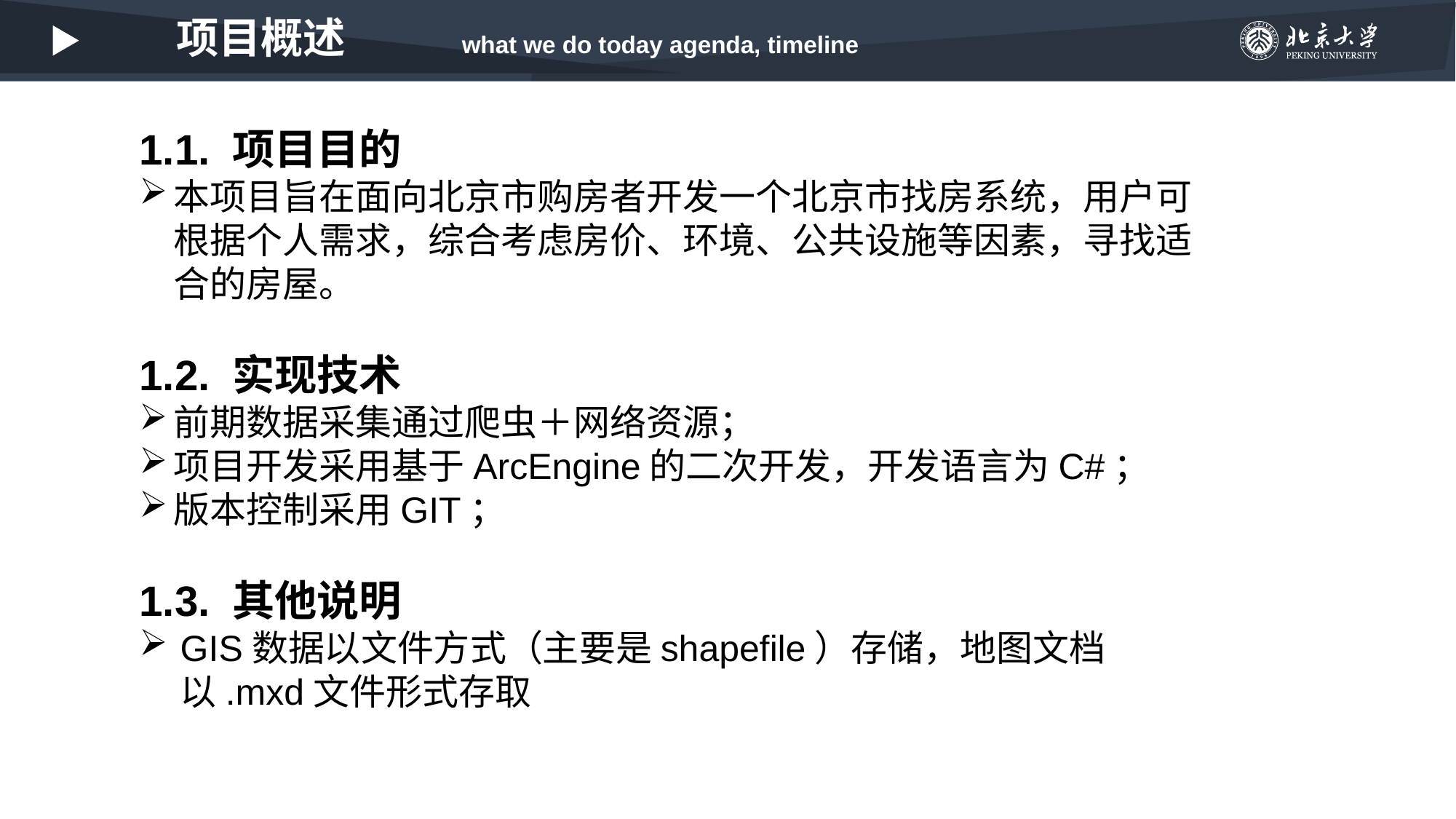

项目概述           what we do today agenda, timeline
1.1. 项目目的
本项目旨在面向北京市购房者开发一个北京市找房系统，用户可根据个人需求，综合考虑房价、环境、公共设施等因素，寻找适合的房屋。

1.2. 实现技术
前期数据采集通过爬虫＋网络资源；
项目开发采用基于ArcEngine的二次开发，开发语言为C#；
版本控制采用GIT；

1.3. 其他说明
GIS数据以文件方式（主要是shapefile）存储，地图文档以.mxd文件形式存取